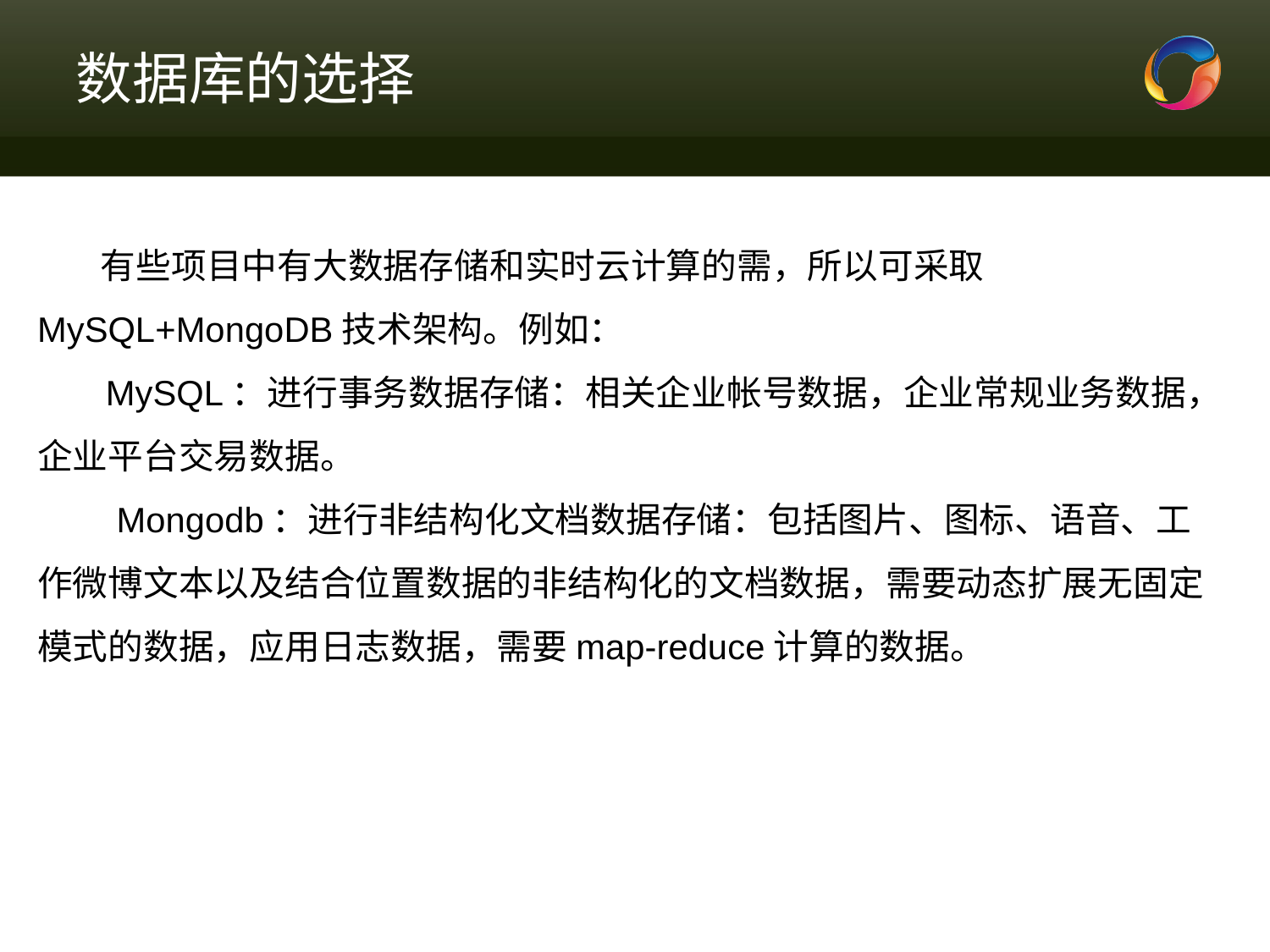

# 数据库的选择

       有些项目中有大数据存储和实时云计算的需，所以可采取MySQL+MongoDB技术架构。例如：
       MySQL：进行事务数据存储：相关企业帐号数据，企业常规业务数据，企业平台交易数据。
　　Mongodb：进行非结构化文档数据存储：包括图片、图标、语音、工作微博文本以及结合位置数据的非结构化的文档数据，需要动态扩展无固定模式的数据，应用日志数据，需要map-reduce计算的数据。